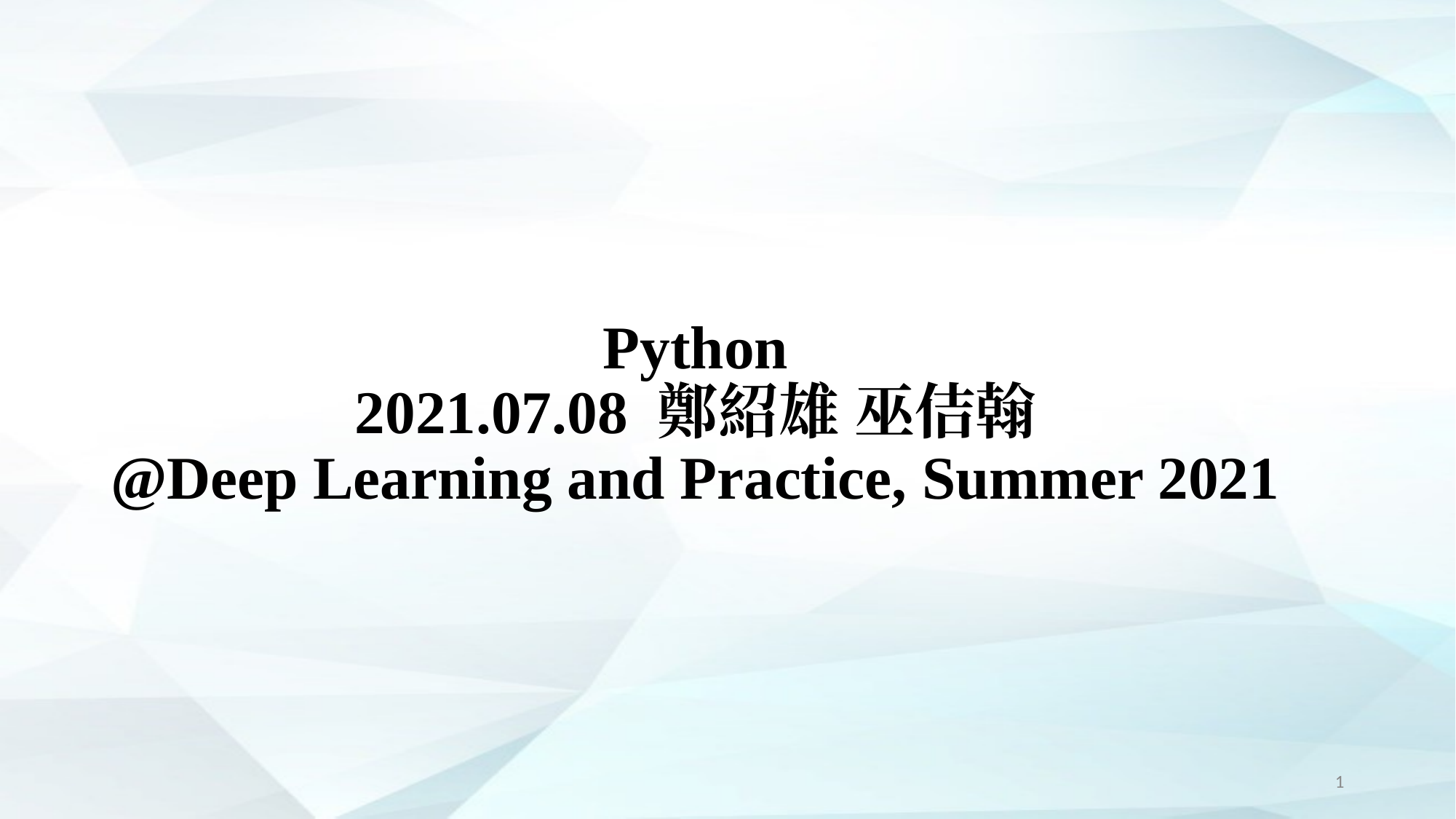

# Python 2021.07.08 鄭紹雄 巫佶翰 @Deep Learning and Practice, Summer 2021
1